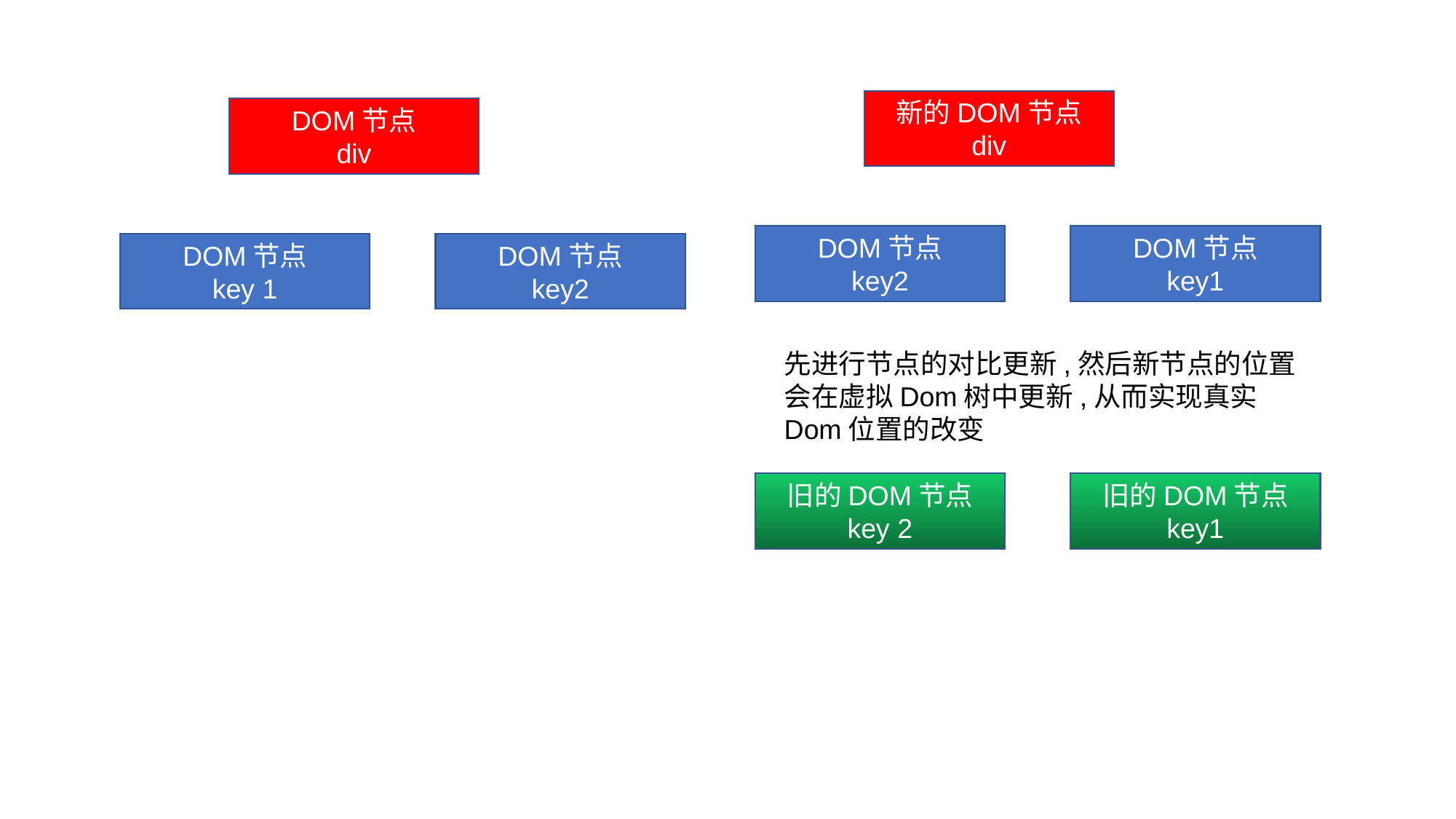

新的DOM节点
div
DOM节点
div
DOM节点
key2
DOM节点
key1
DOM节点
key 1
DOM节点
key2
先进行节点的对比更新,然后新节点的位置会在虚拟Dom树中更新,从而实现真实Dom位置的改变
旧的DOM节点
key 2
旧的DOM节点
key1